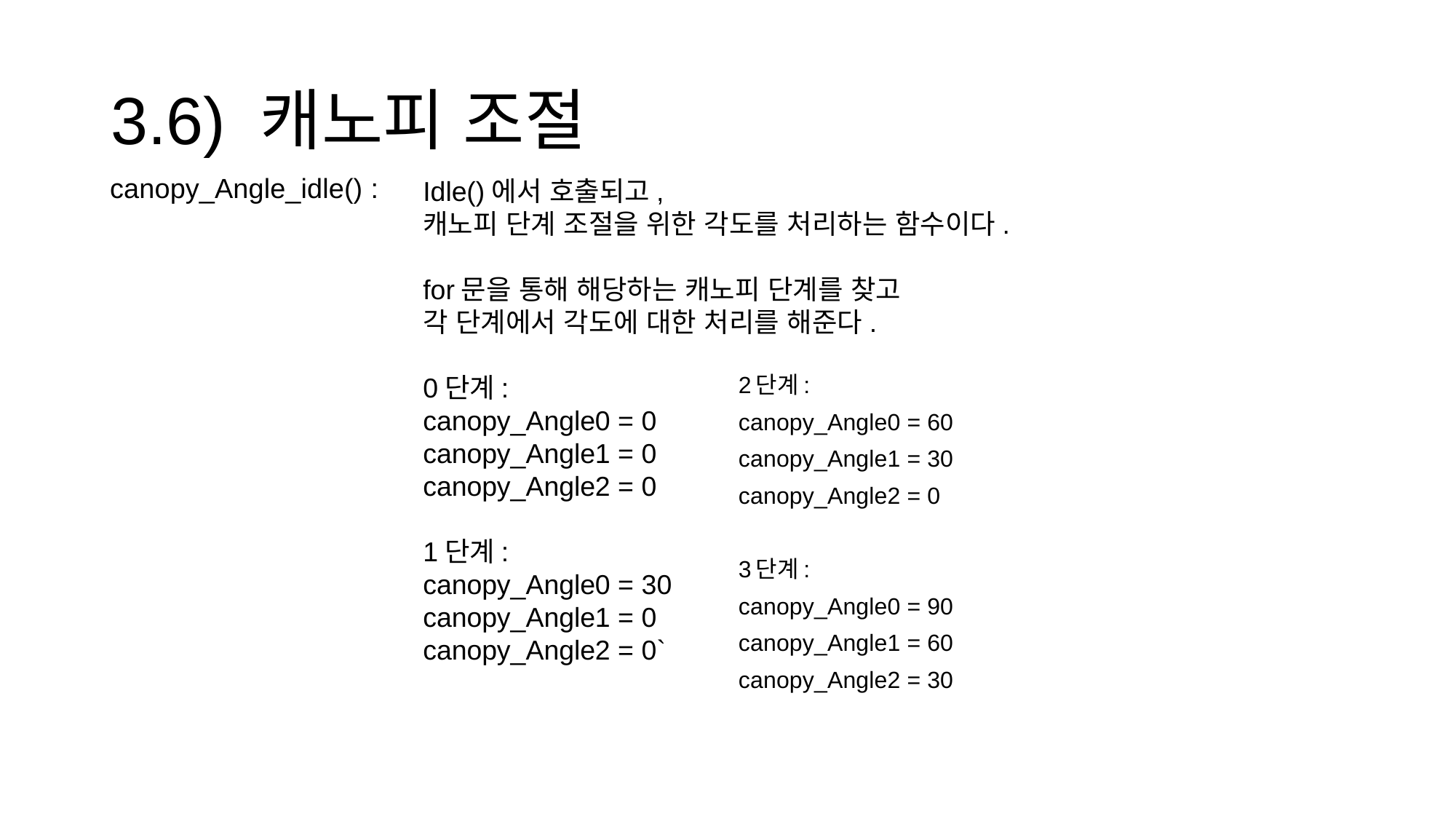

# 3.6) 캐노피 조절
canopy_Angle_idle() :
Idle()에서 호출되고,
캐노피 단계 조절을 위한 각도를 처리하는 함수이다.

for문을 통해 해당하는 캐노피 단계를 찾고
각 단계에서 각도에 대한 처리를 해준다.

0단계:
canopy_Angle0 = 0
canopy_Angle1 = 0
canopy_Angle2 = 0

1단계:
canopy_Angle0 = 30
canopy_Angle1 = 0
canopy_Angle2 = 0`

2단계:
canopy_Angle0 = 60
canopy_Angle1 = 30
canopy_Angle2 = 0

3단계:
canopy_Angle0 = 90
canopy_Angle1 = 60
canopy_Angle2 = 30